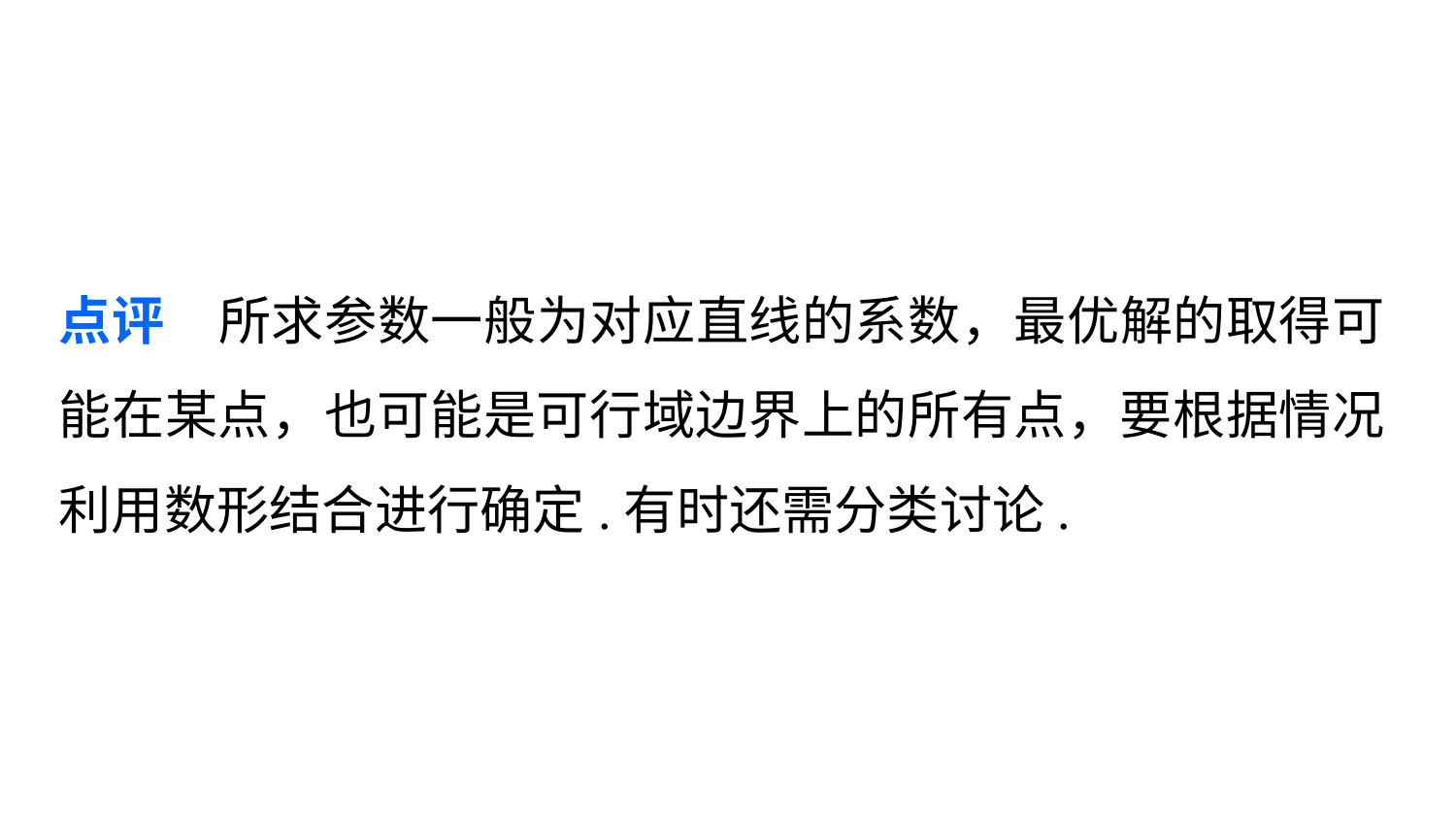

点评　所求参数一般为对应直线的系数，最优解的取得可能在某点，也可能是可行域边界上的所有点，要根据情况利用数形结合进行确定.有时还需分类讨论.